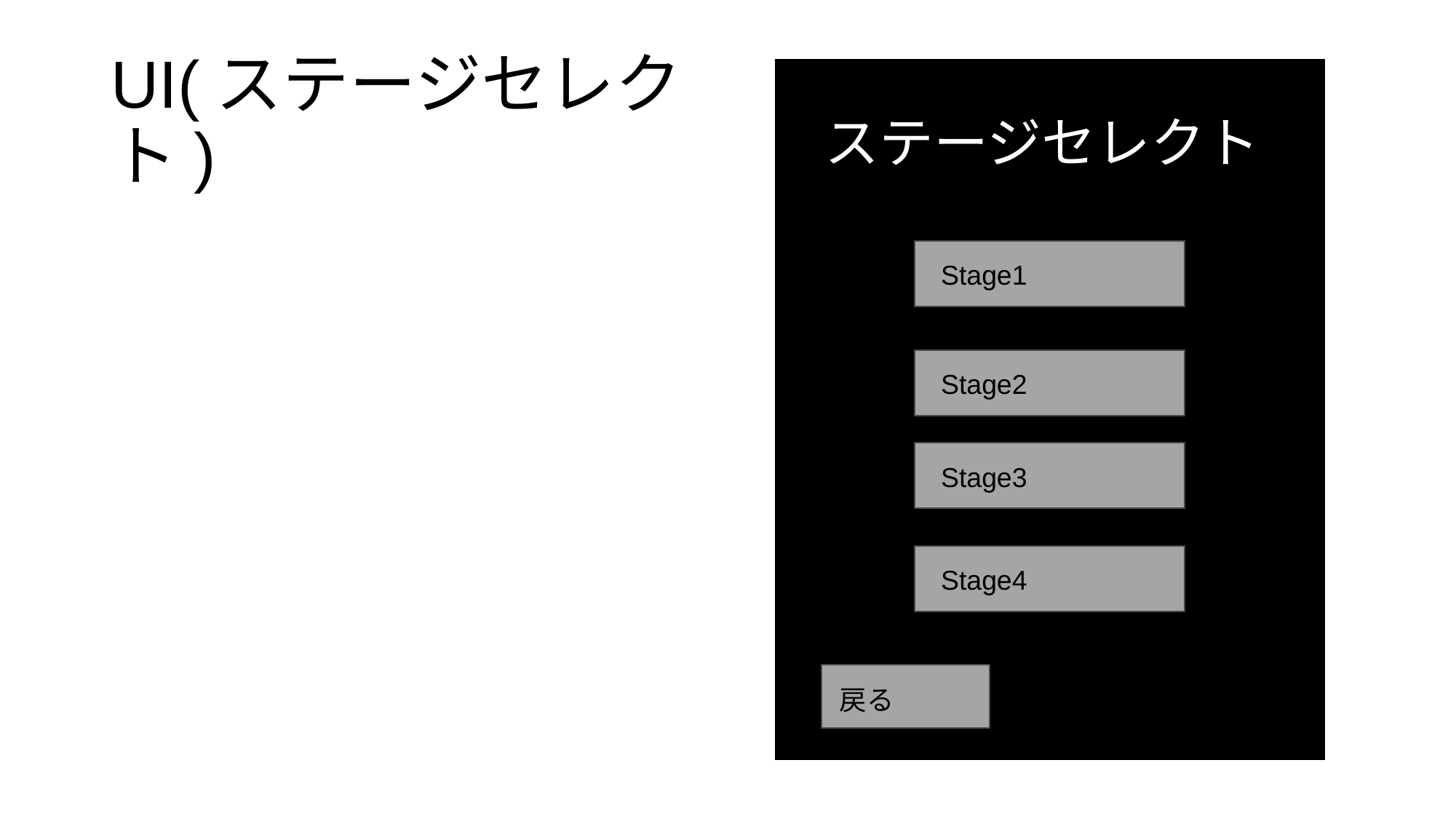

# UI(ステージセレクト)

ステージセレクト

Stage1

Stage2

Stage3

Stage4

戻る